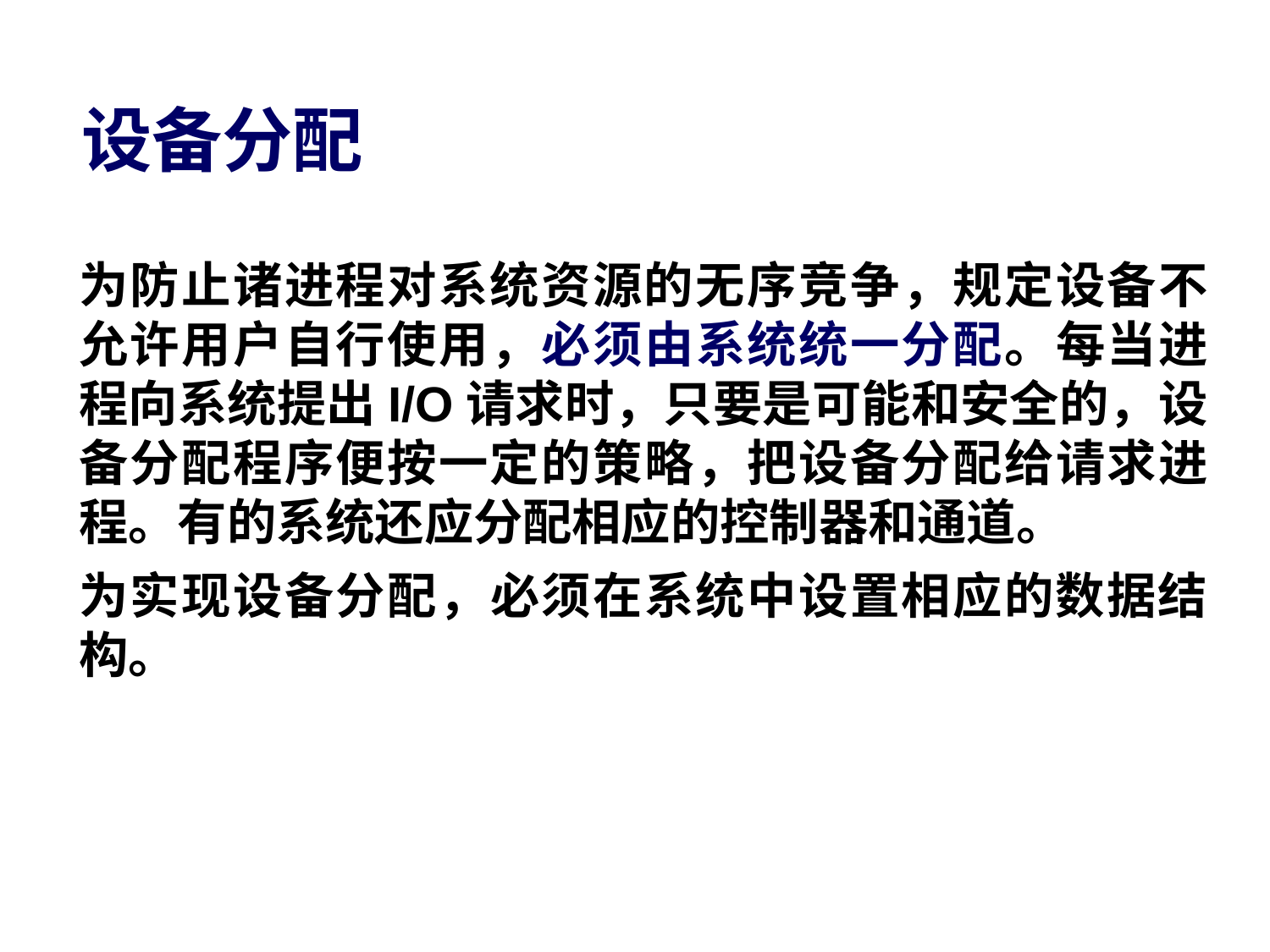

# 设备分配
为防止诸进程对系统资源的无序竞争，规定设备不允许用户自行使用，必须由系统统一分配。每当进程向系统提出I/O请求时，只要是可能和安全的，设备分配程序便按一定的策略，把设备分配给请求进程。有的系统还应分配相应的控制器和通道。
为实现设备分配，必须在系统中设置相应的数据结构。
62